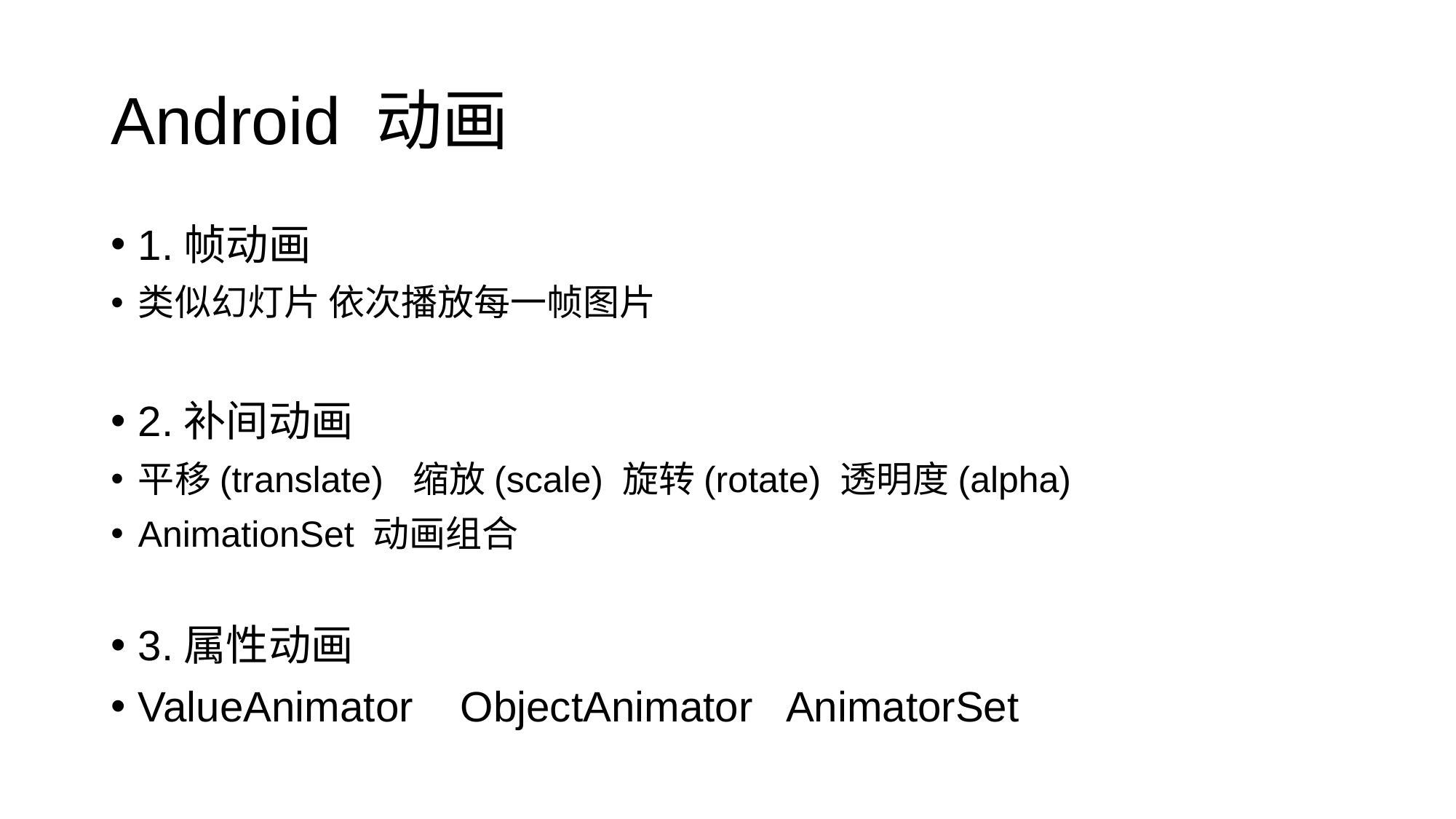

# Android 动画
1.帧动画
类似幻灯片 依次播放每一帧图片

2.补间动画
平移(translate)  缩放(scale) 旋转(rotate) 透明度(alpha)
AnimationSet 动画组合

3.属性动画
ValueAnimator    ObjectAnimator   AnimatorSet